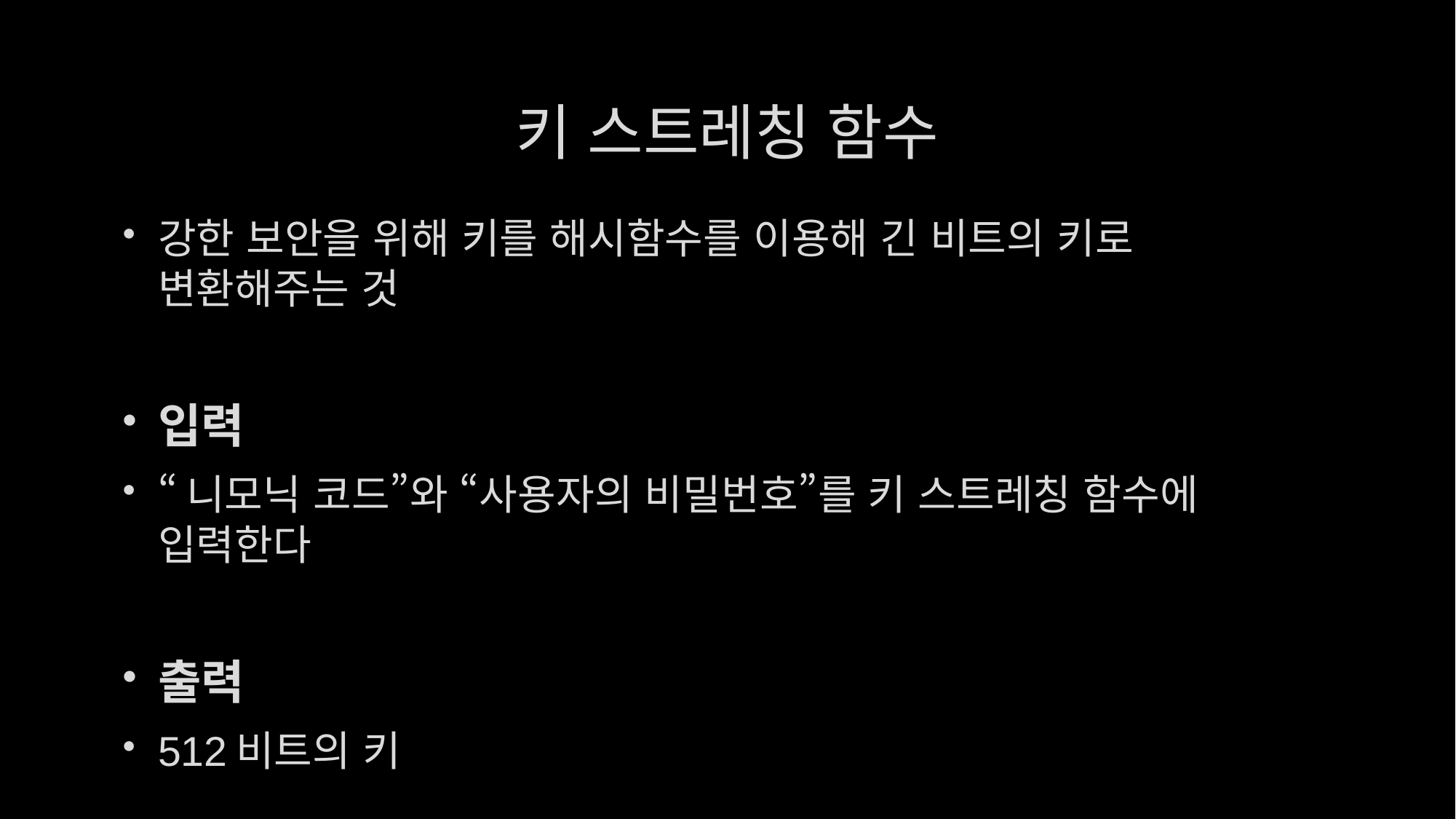

# 키 스트레칭 함수
강한 보안을 위해 키를 해시함수를 이용해 긴 비트의 키로 변환해주는 것

입력
“니모닉 코드”와 “사용자의 비밀번호”를 키 스트레칭 함수에 입력한다

출력
512비트의 키